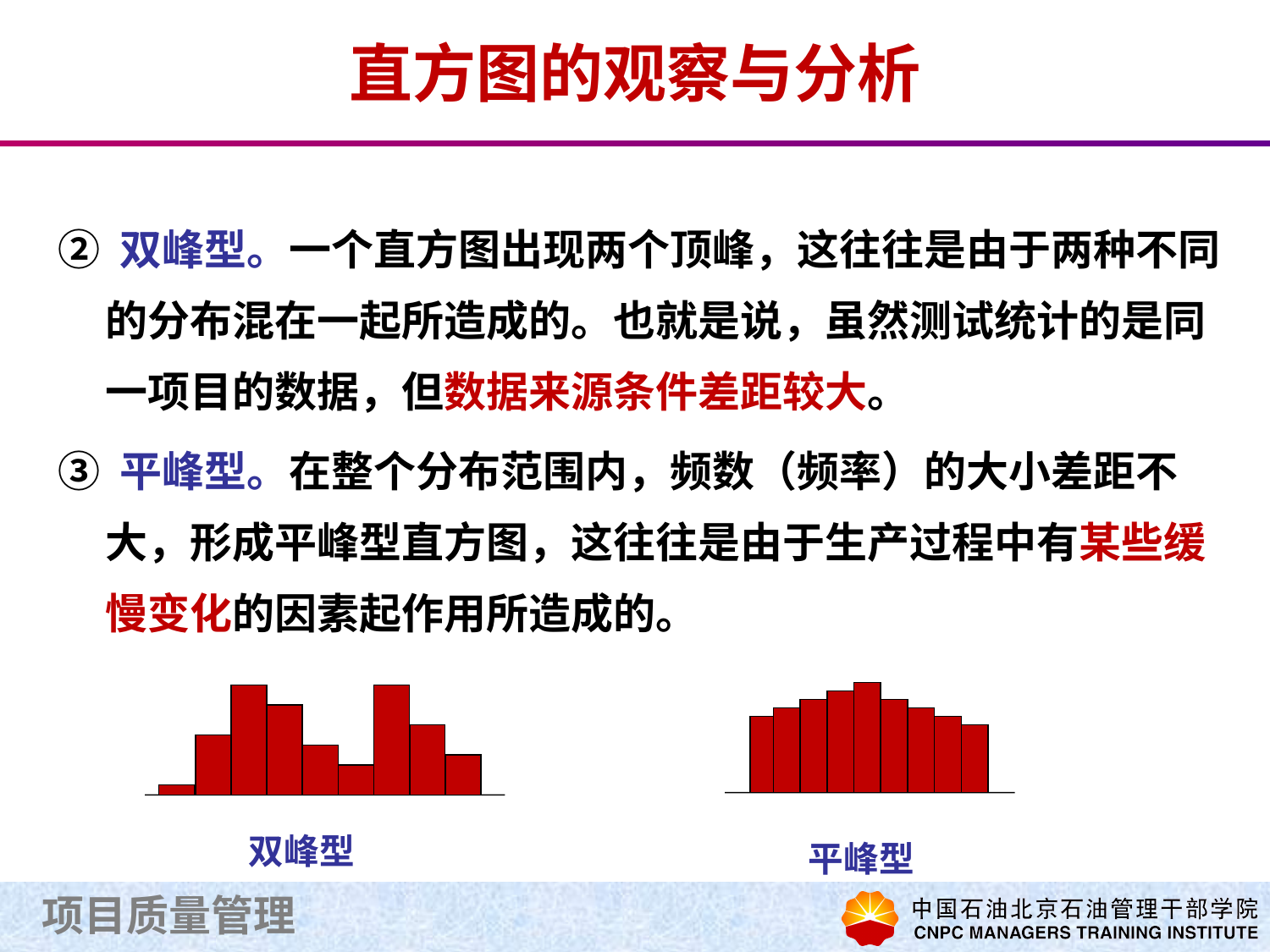

# 直方图的观察与分析
② 双峰型。一个直方图出现两个顶峰，这往往是由于两种不同的分布混在一起所造成的。也就是说，虽然测试统计的是同一项目的数据，但数据来源条件差距较大。
③ 平峰型。在整个分布范围内，频数（频率）的大小差距不大，形成平峰型直方图，这往往是由于生产过程中有某些缓慢变化的因素起作用所造成的。

双峰型
平峰型